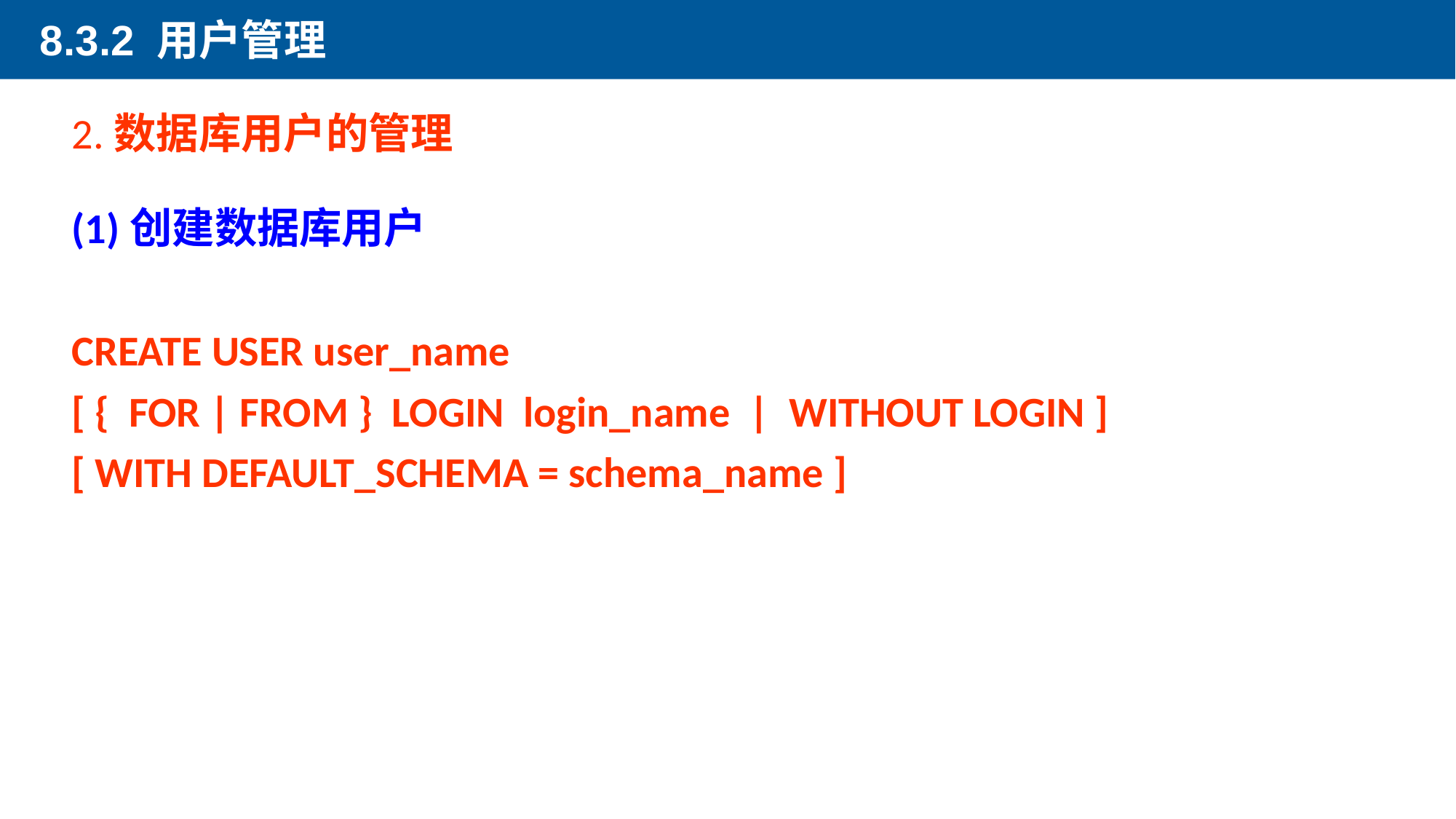

8.3.2 用户管理
2.数据库用户的管理

(1)创建数据库用户

CREATE USER user_name
[ {  FOR | FROM }  LOGIN  login_name  |  WITHOUT LOGIN ]
[ WITH DEFAULT_SCHEMA = schema_name ]